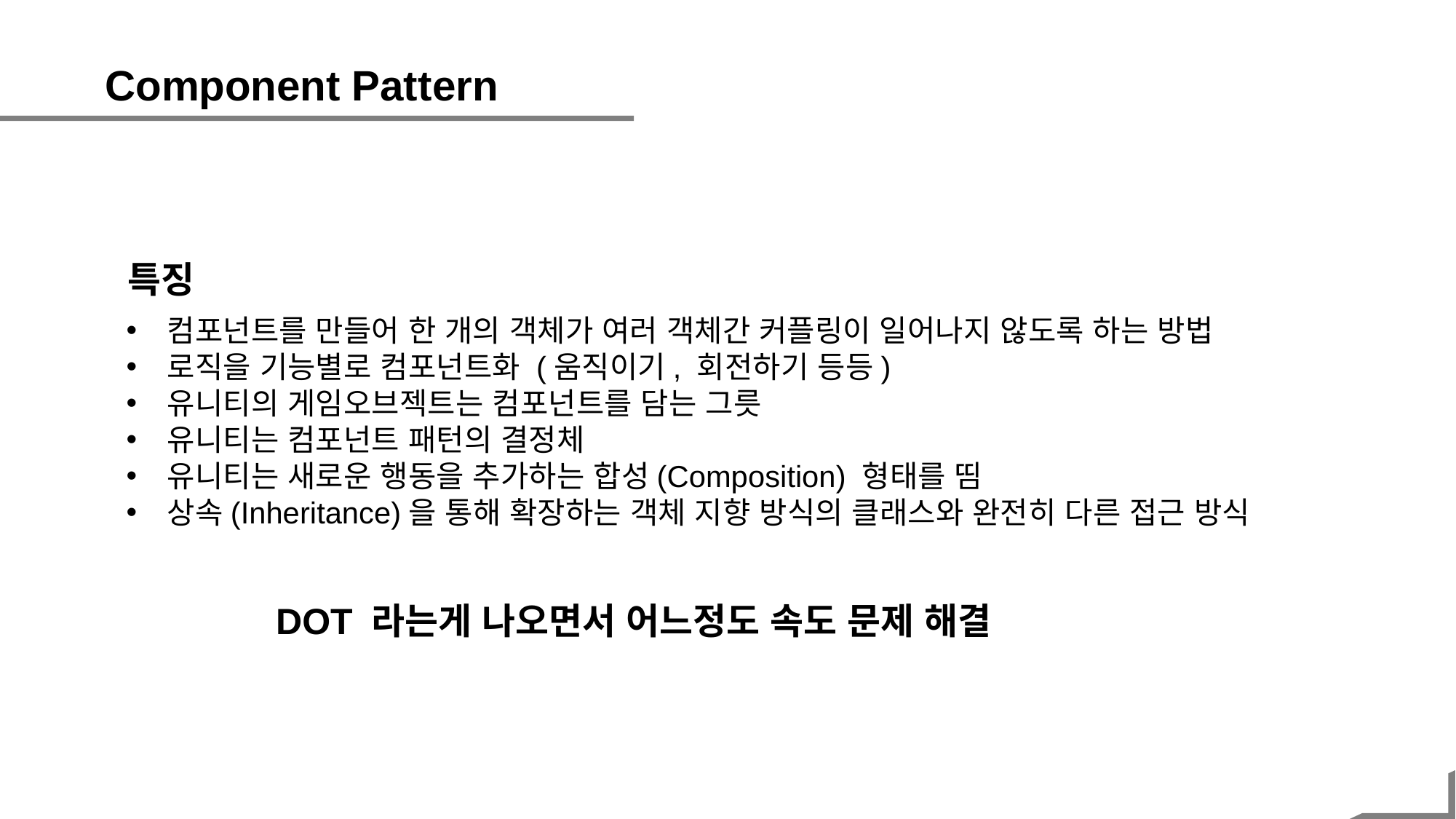

Component Pattern

특징
컴포넌트를 만들어 한 개의 객체가 여러 객체간 커플링이 일어나지 않도록 하는 방법
로직을 기능별로 컴포넌트화 (움직이기, 회전하기 등등)
유니티의 게임오브젝트는 컴포넌트를 담는 그릇
유니티는 컴포넌트 패턴의 결정체
유니티는 새로운 행동을 추가하는 합성(Composition) 형태를 띰
상속(Inheritance)을 통해 확장하는 객체 지향 방식의 클래스와 완전히 다른 접근 방식
DOT 라는게 나오면서 어느정도 속도 문제 해결